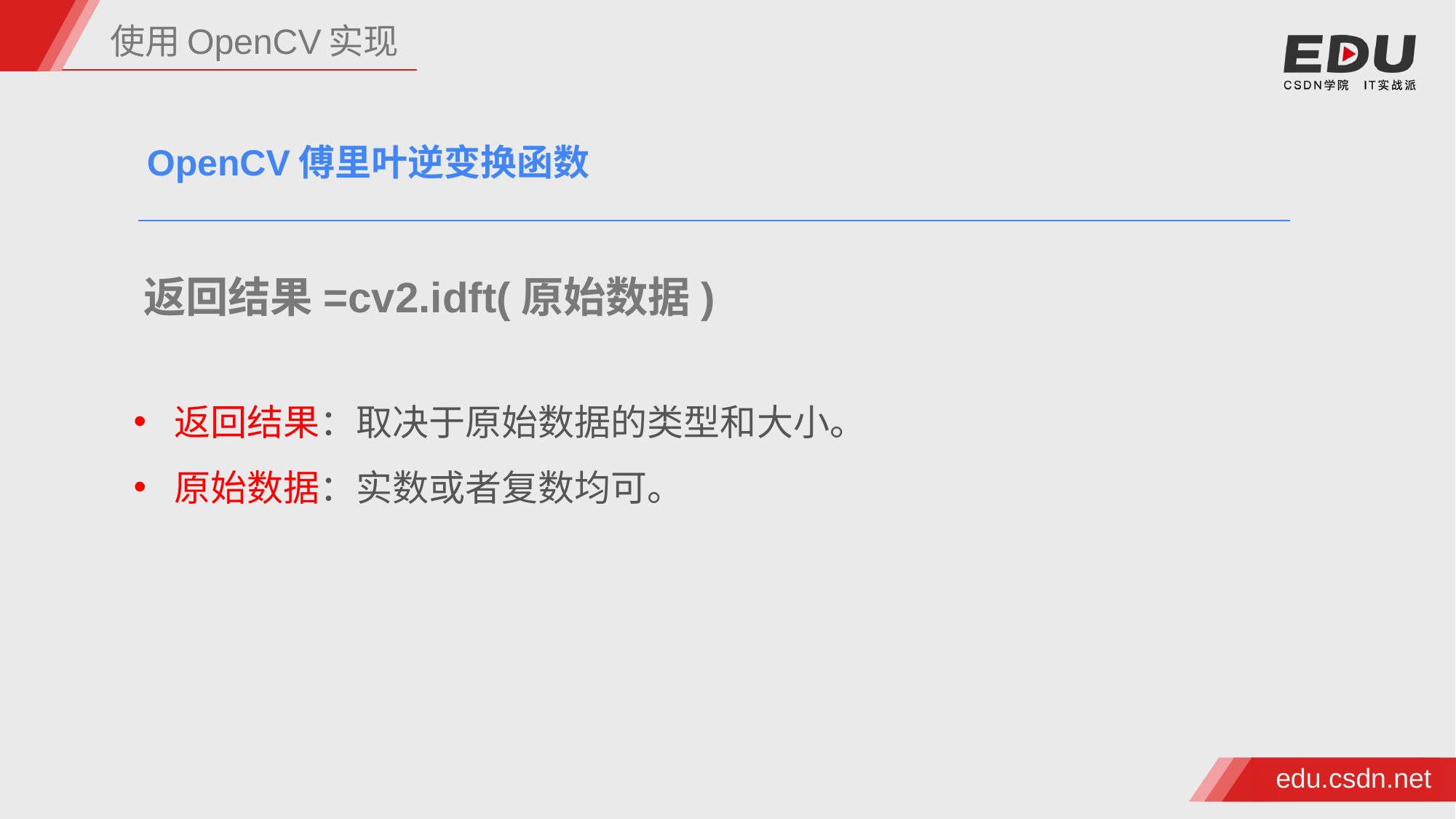

使用OpenCV实现
OpenCV傅里叶逆变换函数
返回结果=cv2.idft(原始数据)
返回结果：取决于原始数据的类型和大小。
原始数据：实数或者复数均可。